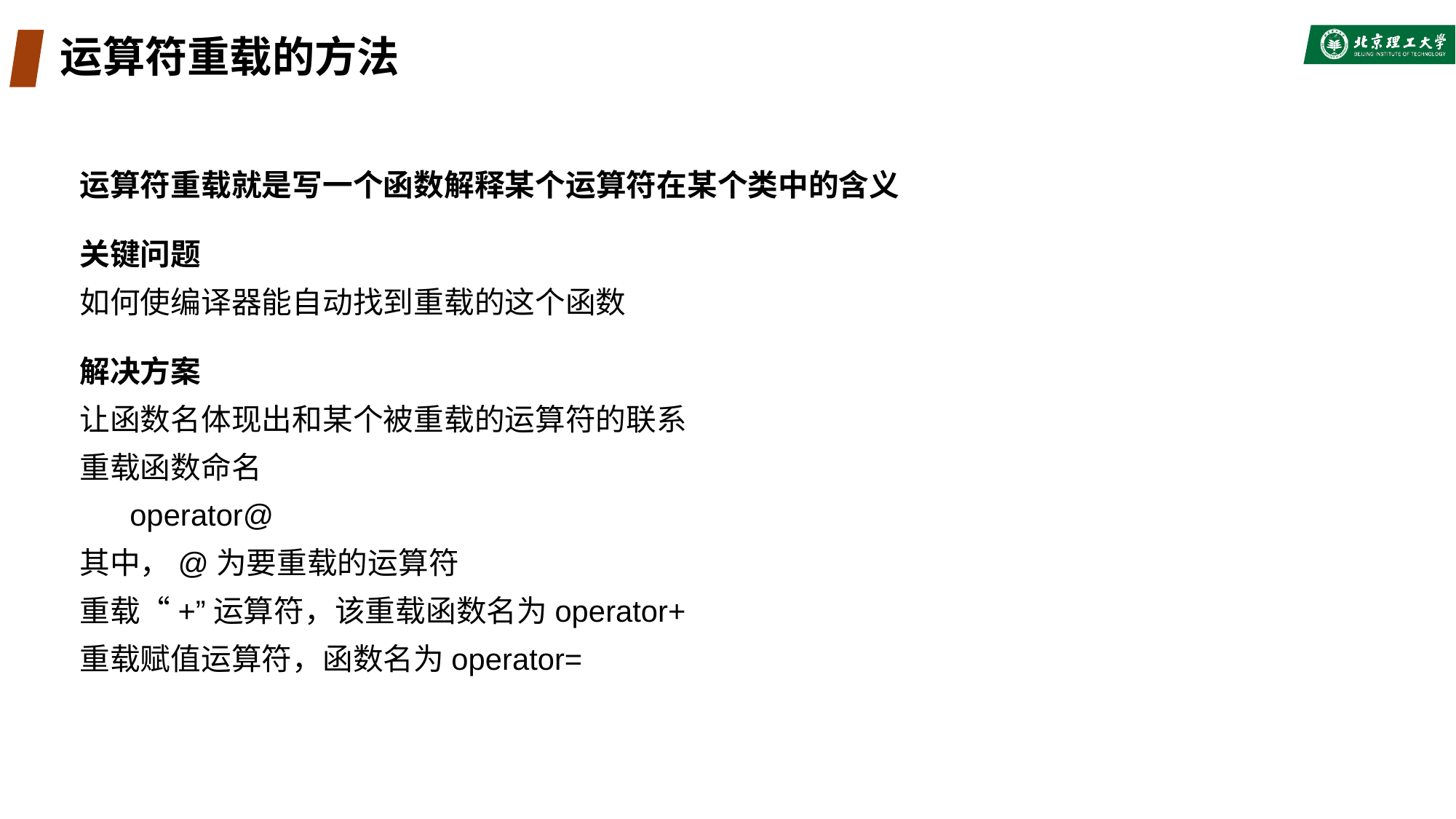

# 运算符重载的方法
运算符重载就是写一个函数解释某个运算符在某个类中的含义
关键问题
如何使编译器能自动找到重载的这个函数
解决方案
让函数名体现出和某个被重载的运算符的联系
重载函数命名
      operator@
其中，@为要重载的运算符
重载“+”运算符，该重载函数名为operator+
重载赋值运算符，函数名为operator=